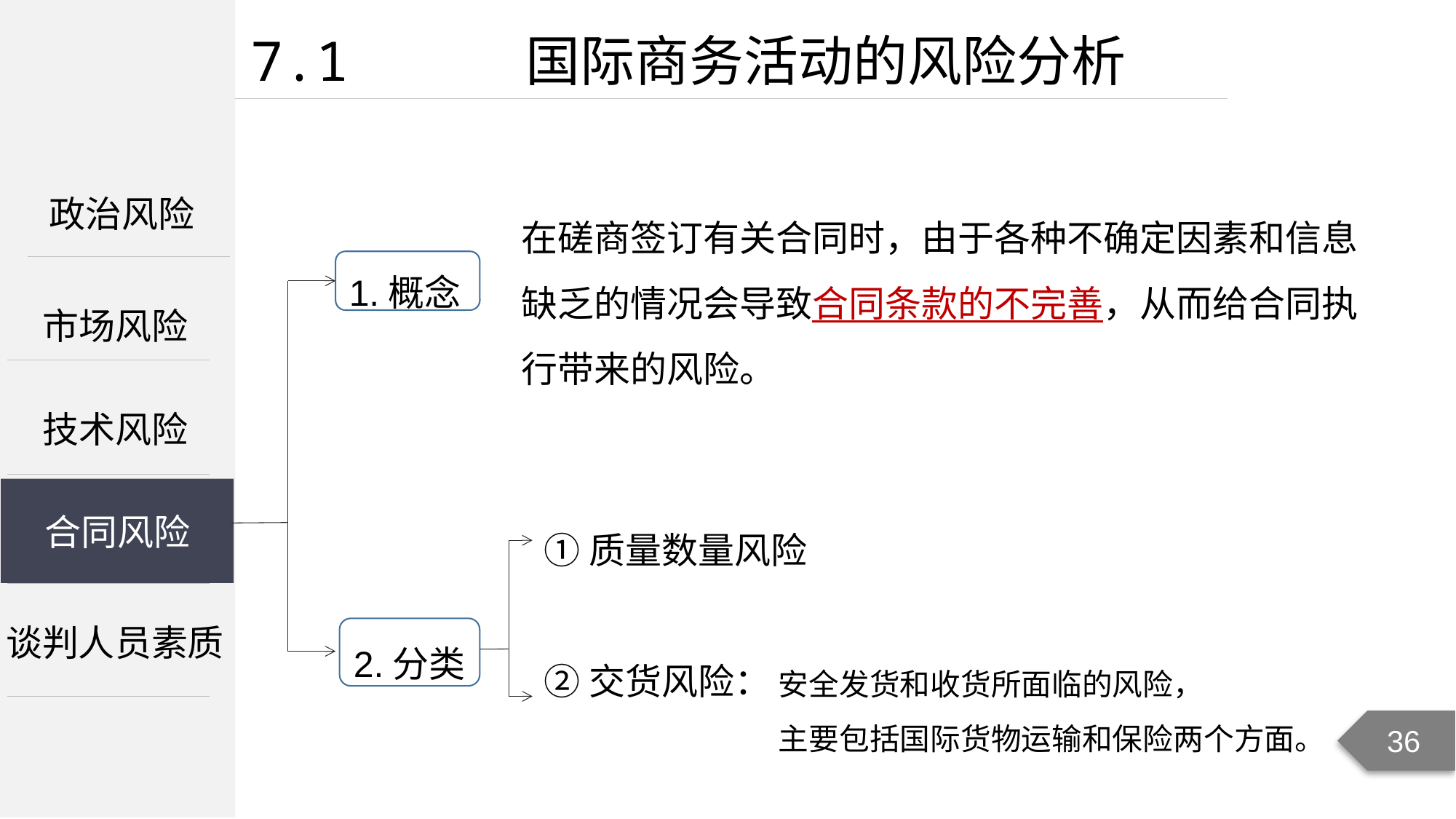

7.1     国际商务活动的风险分析
政治风险
在磋商签订有关合同时，由于各种不确定因素和信息缺乏的情况会导致合同条款的不完善，从而给合同执行带来的风险。
1.概念

市场风险
技术风险
合同风险
①质量数量风险

②交货风险：

谈判人员素质
2.分类
安全发货和收货所面临的风险，
主要包括国际货物运输和保险两个方面。
36